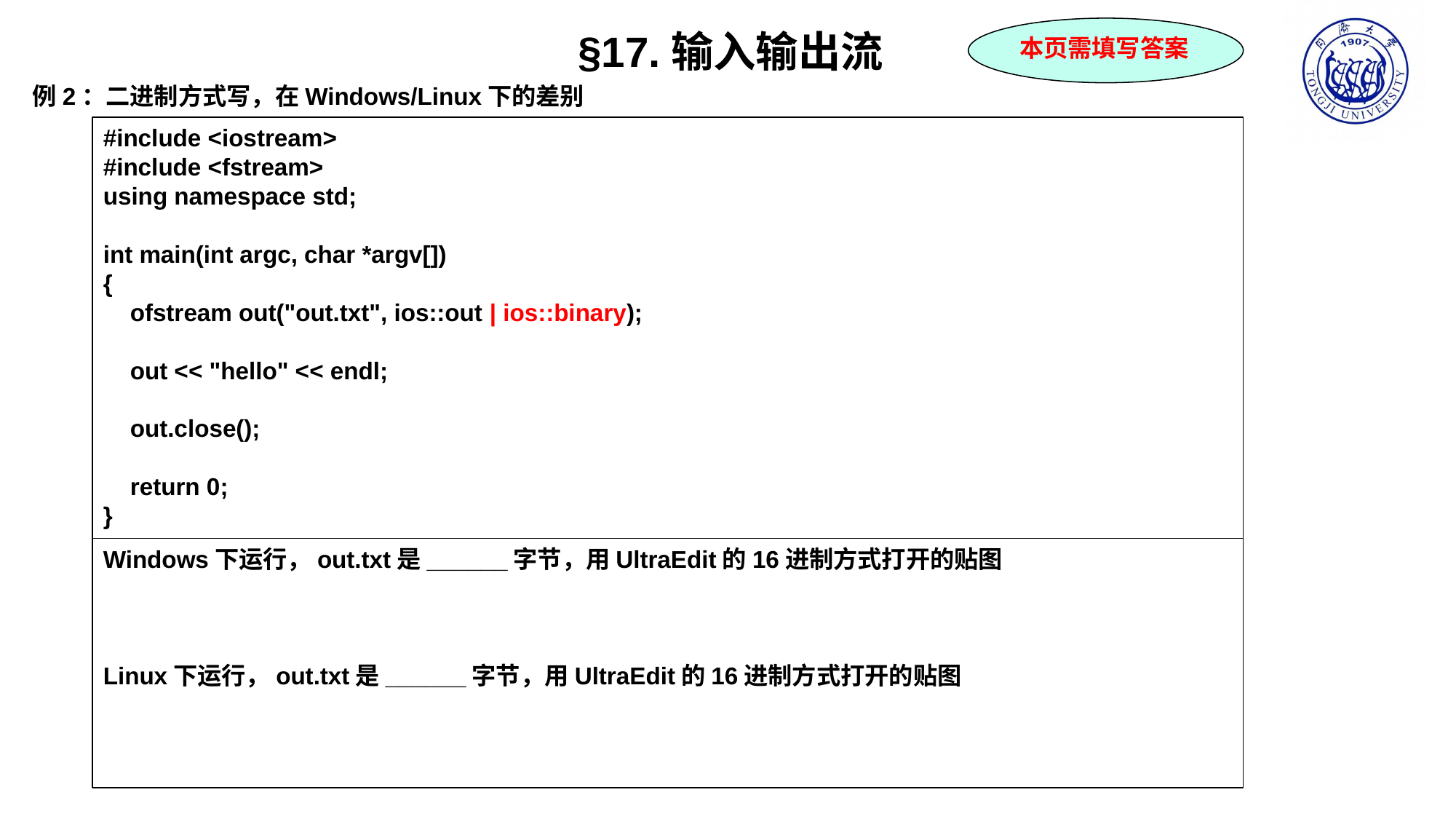

本页需填写答案
§17.输入输出流
例2：二进制方式写，在Windows/Linux下的差别
#include <iostream>
#include <fstream>
using namespace std;

int main(int argc, char *argv[])
{
    ofstream out("out.txt", ios::out | ios::binary);

    out << "hello" << endl;

    out.close();

    return 0;
}
Windows下运行，out.txt是______字节，用UltraEdit的16进制方式打开的贴图

Linux下运行，out.txt是______字节，用UltraEdit的16进制方式打开的贴图